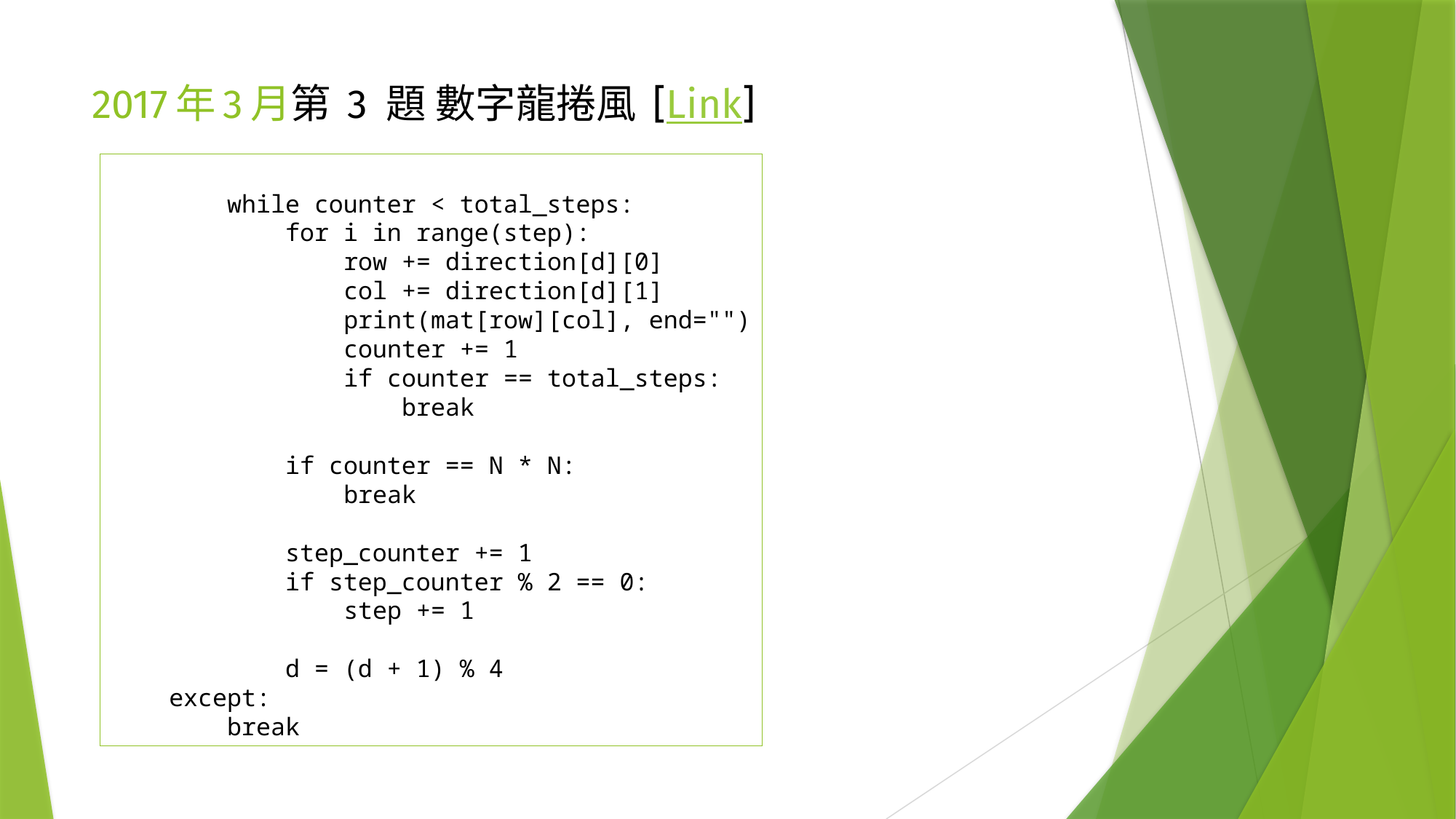

# 2017年3月第 3 題 數字龍捲風 [Link]

        while counter < total_steps:
            for i in range(step):
                row += direction[d][0]
                col += direction[d][1]
                print(mat[row][col], end="")
                counter += 1
                if counter == total_steps:
                    break

            if counter == N * N:
                break

            step_counter += 1
            if step_counter % 2 == 0:
                step += 1

            d = (d + 1) % 4
    except:
        break